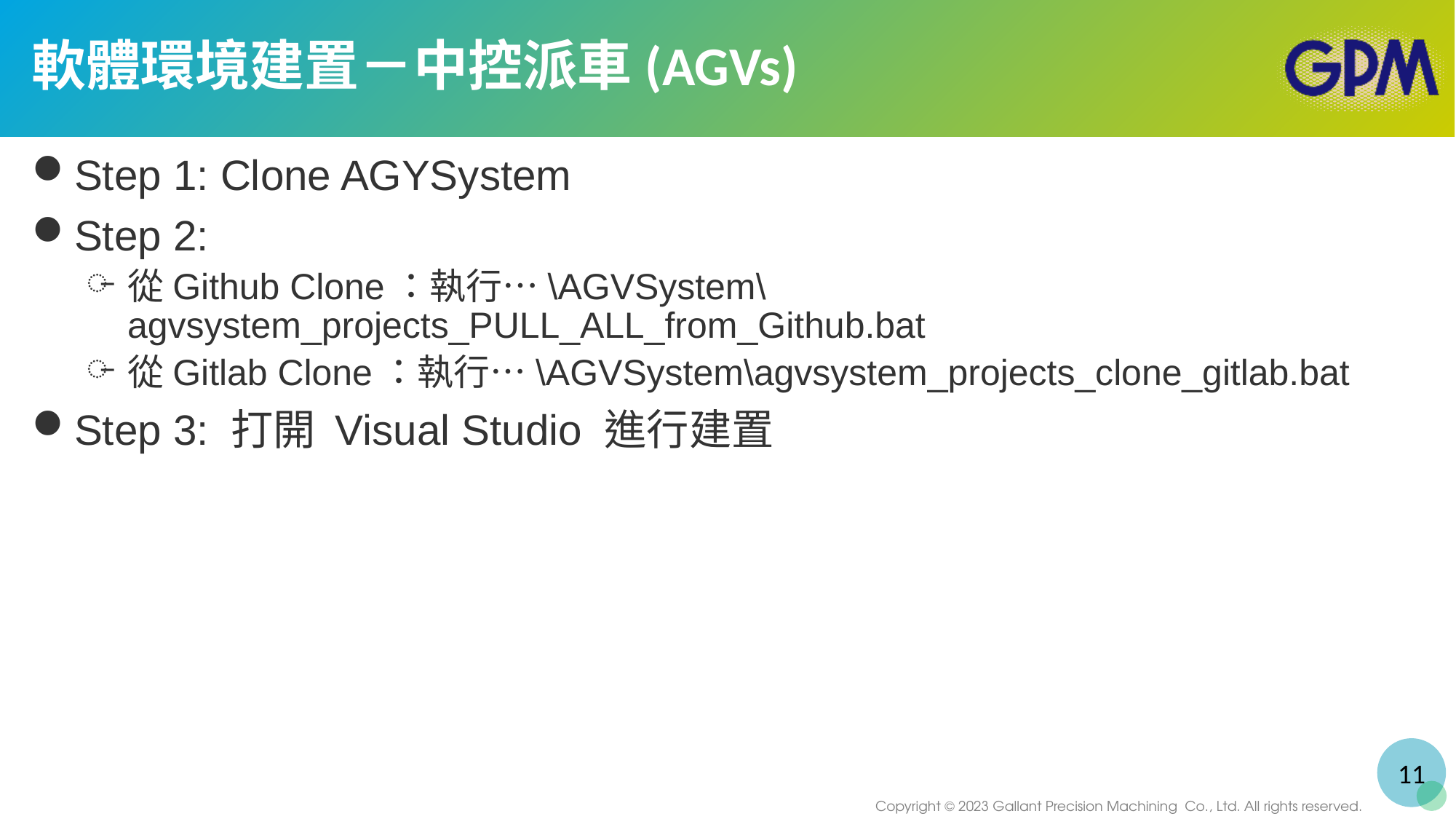

# 軟體環境建置－中控派車(AGVs)
Step 1: Clone AGYSystem
Step 2:
從Github Clone：執行…\AGVSystem\agvsystem_projects_PULL_ALL_from_Github.bat
從Gitlab Clone：執行…\AGVSystem\agvsystem_projects_clone_gitlab.bat
Step 3: 打開 Visual Studio 進行建置